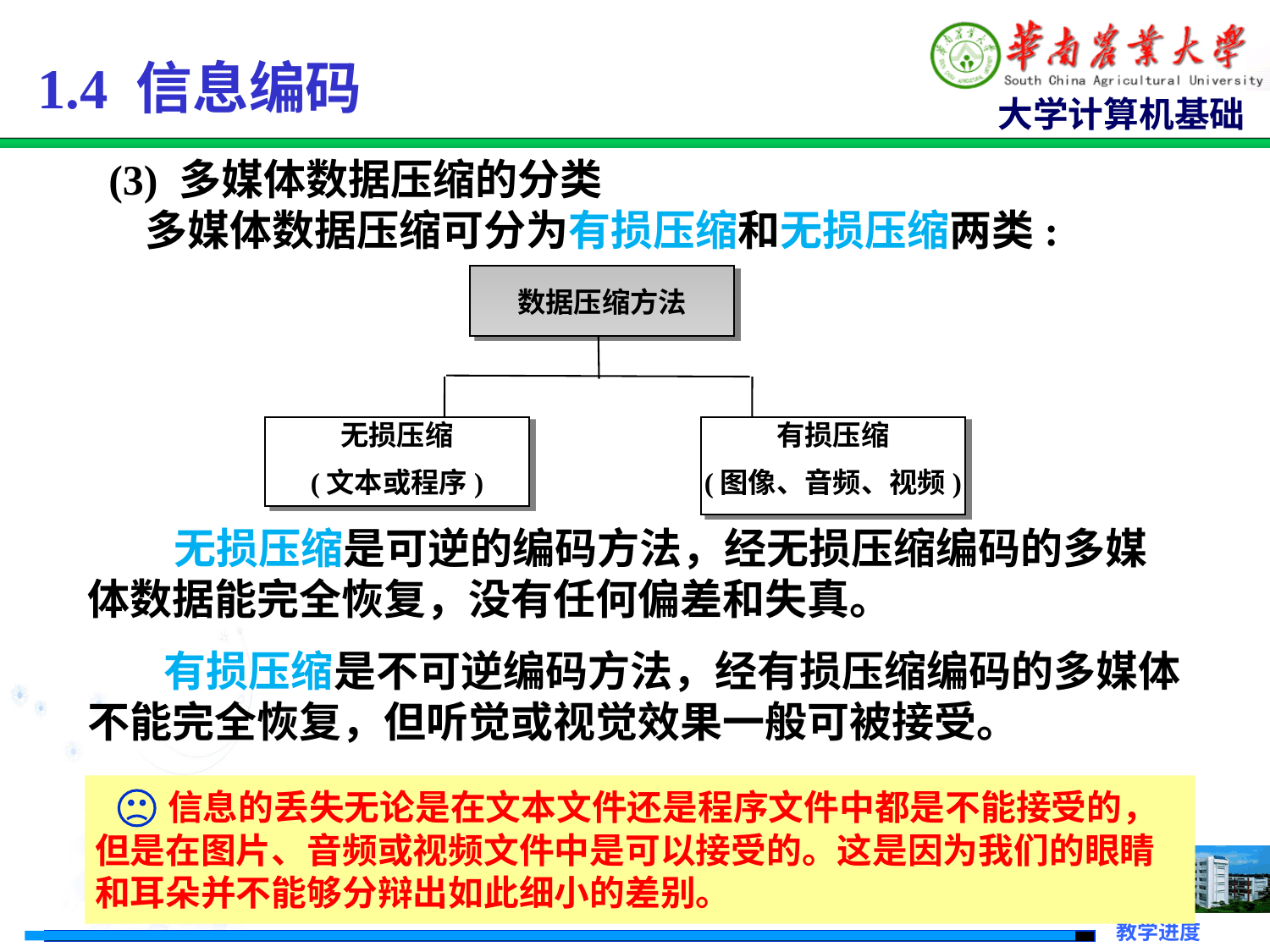

1.4 信息编码
  (3) 多媒体数据压缩的分类
     多媒体数据压缩可分为有损压缩和无损压缩两类:
数据压缩方法

无损压缩
(文本或程序)

有损压缩
(图像、音频、视频)
        无损压缩是可逆的编码方法，经无损压缩编码的多媒体数据能完全恢复，没有任何偏差和失真。
       有损压缩是不可逆编码方法，经有损压缩编码的多媒体不能完全恢复，但听觉或视觉效果一般可被接受。
        信息的丢失无论是在文本文件还是程序文件中都是不能接受的，但是在图片、音频或视频文件中是可以接受的。这是因为我们的眼睛和耳朵并不能够分辩出如此细小的差别。